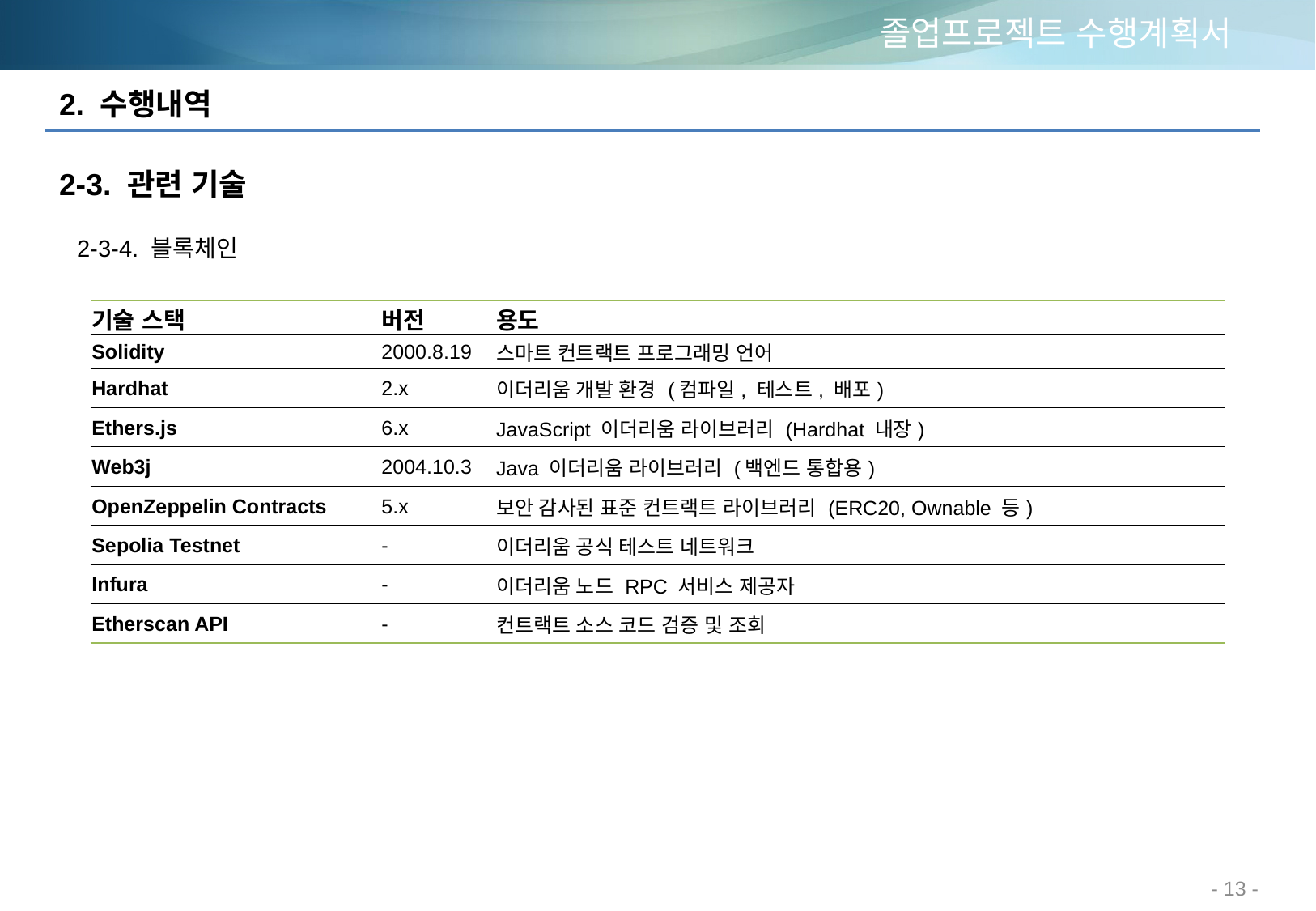

# 졸업프로젝트 수행계획서
2. 수행내역
2-3. 관련 기술
2-3-4. 블록체인
| 기술 스택 | 버전 | 용도 |
| --- | --- | --- |
| Solidity | 2000.8.19 | 스마트 컨트랙트 프로그래밍 언어 |
| Hardhat | 2.x | 이더리움 개발 환경 (컴파일, 테스트, 배포) |
| Ethers.js | 6.x | JavaScript 이더리움 라이브러리 (Hardhat 내장) |
| Web3j | 2004.10.3 | Java 이더리움 라이브러리 (백엔드 통합용) |
| OpenZeppelin Contracts | 5.x | 보안 감사된 표준 컨트랙트 라이브러리 (ERC20, Ownable 등) |
| Sepolia Testnet | - | 이더리움 공식 테스트 네트워크 |
| Infura | - | 이더리움 노드 RPC 서비스 제공자 |
| Etherscan API | - | 컨트랙트 소스 코드 검증 및 조회 |